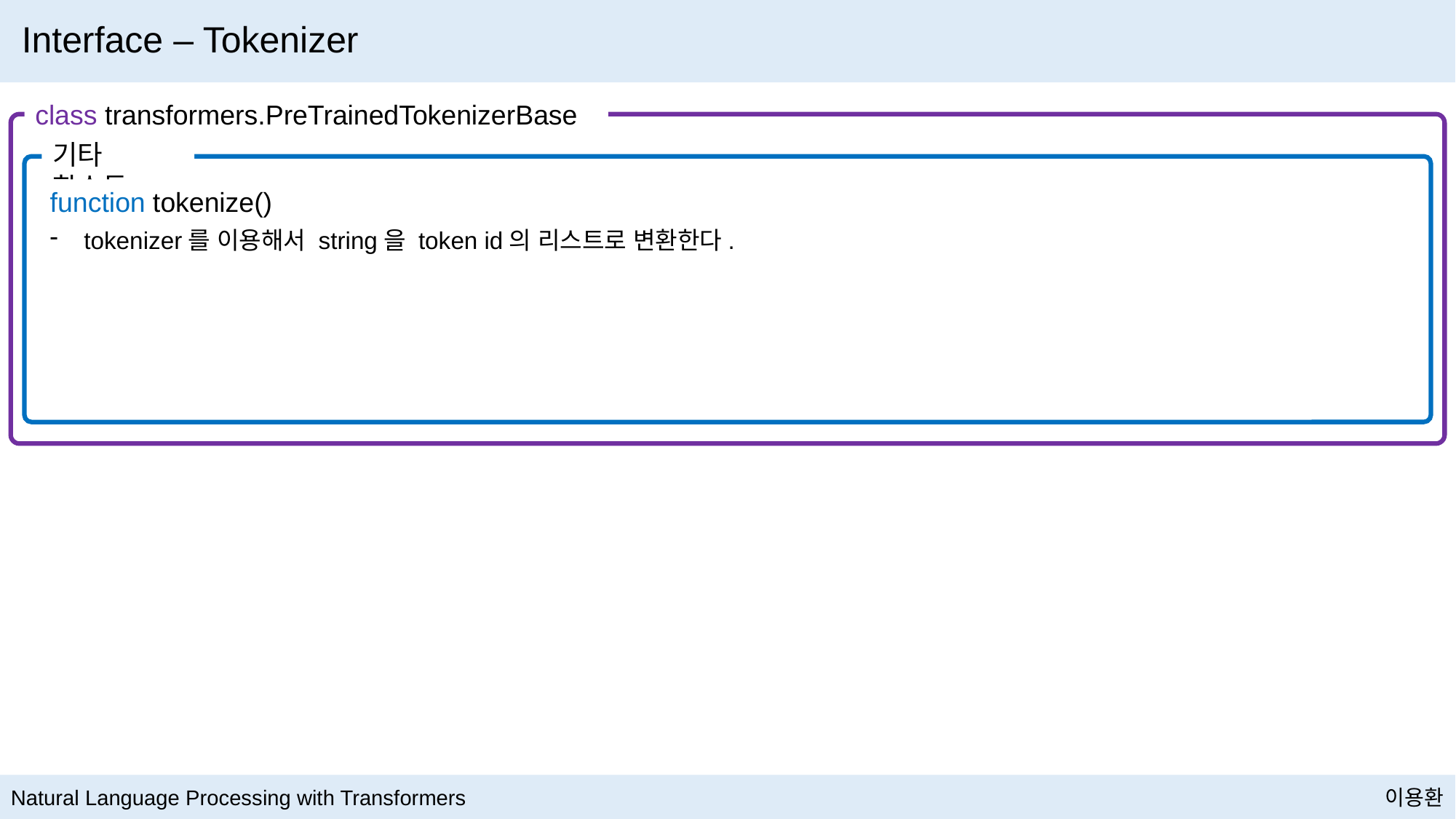

# Interface – Tokenizer
class transformers.PreTrainedTokenizerBase

기타 함수들

function tokenize()
tokenizer를 이용해서 string을 token id의 리스트로 변환한다.